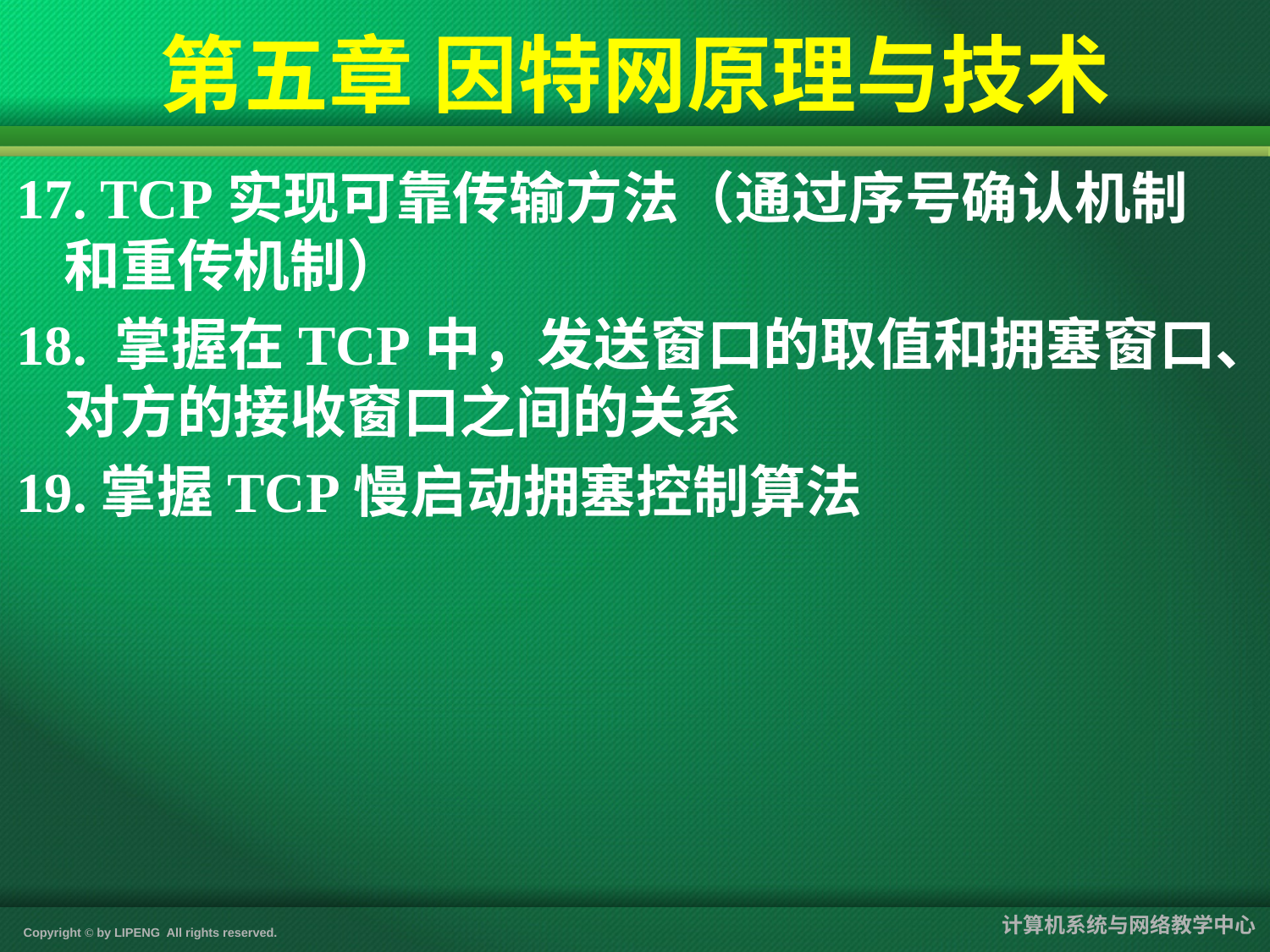

第五章 因特网原理与技术
17. TCP实现可靠传输方法（通过序号确认机制和重传机制）
18. 掌握在TCP中，发送窗口的取值和拥塞窗口、对方的接收窗口之间的关系
19.掌握TCP慢启动拥塞控制算法